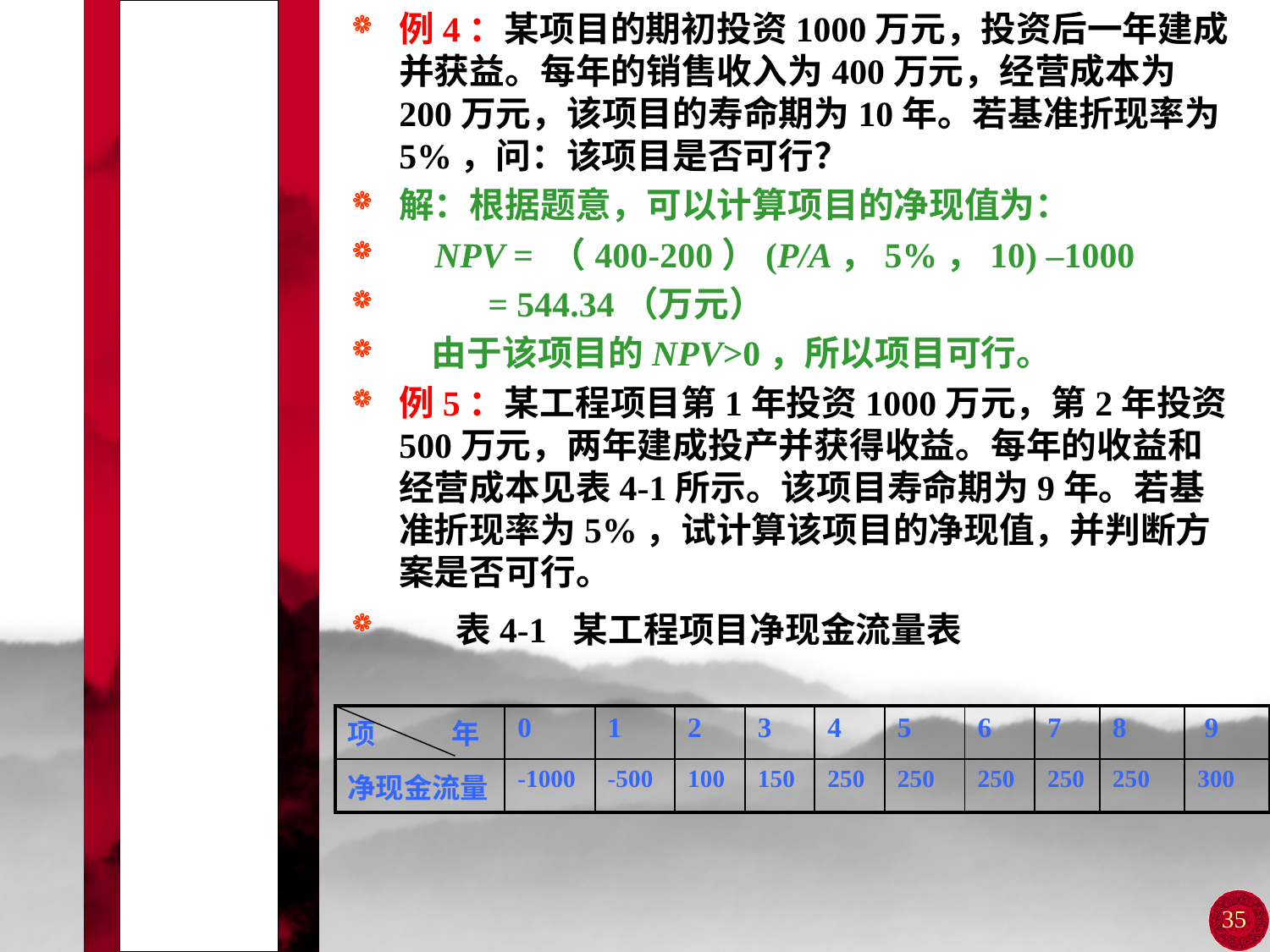

# 第四节    经济效益的动态评价指标
例4：某项目的期初投资1000万元，投资后一年建成并获益。每年的销售收入为400万元，经营成本为200万元，该项目的寿命期为10年。若基准折现率为5%，问：该项目是否可行？
解：根据题意，可以计算项目的净现值为：
    NPV = （400-200）(P/A，5%，10) –1000
          = 544.34（万元）
   由于该项目的NPV>0，所以项目可行。
例5：某工程项目第1年投资1000万元，第2年投资500万元，两年建成投产并获得收益。每年的收益和经营成本见表4-1所示。该项目寿命期为9年。若基准折现率为5%，试计算该项目的净现值，并判断方案是否可行。
      表4-1  某工程项目净现金流量表

| 项 年 | 0 | 1 | 2 | 3 | 4 | 5 | 6 | 7 | 8 | 9 |
| --- | --- | --- | --- | --- | --- | --- | --- | --- | --- | --- |
| 净现金流量 | -1000 | -500 | 100 | 150 | 250 | 250 | 250 | 250 | 250 | 300 |

35